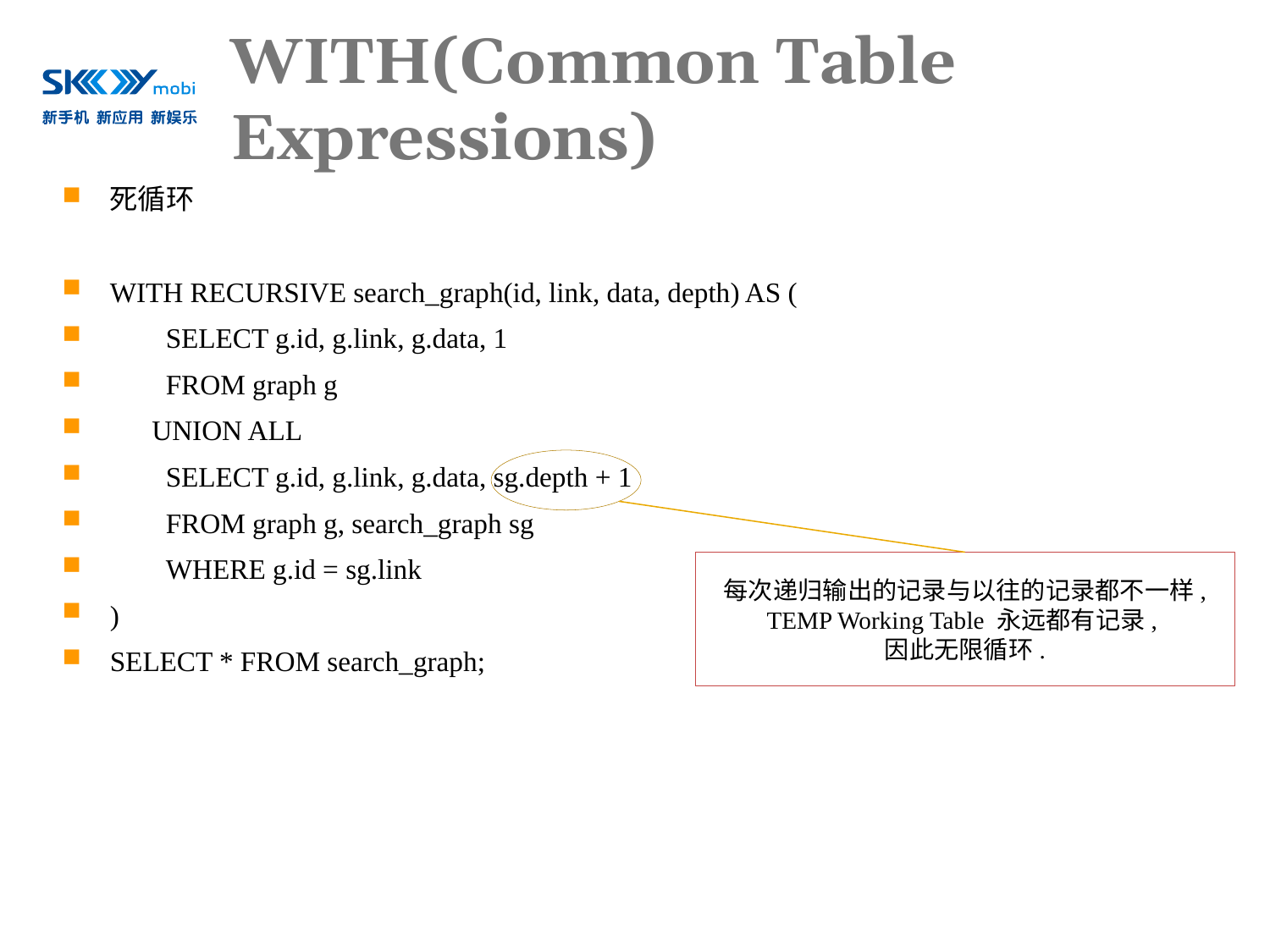

# WITH(Common Table Expressions)
死循环

WITH RECURSIVE search_graph(id, link, data, depth) AS (
        SELECT g.id, g.link, g.data, 1
        FROM graph g
      UNION ALL
        SELECT g.id, g.link, g.data, sg.depth + 1
        FROM graph g, search_graph sg
        WHERE g.id = sg.link
)
SELECT * FROM search_graph;

每次递归输出的记录与以往的记录都不一样,
TEMP Working Table 永远都有记录,
因此无限循环.